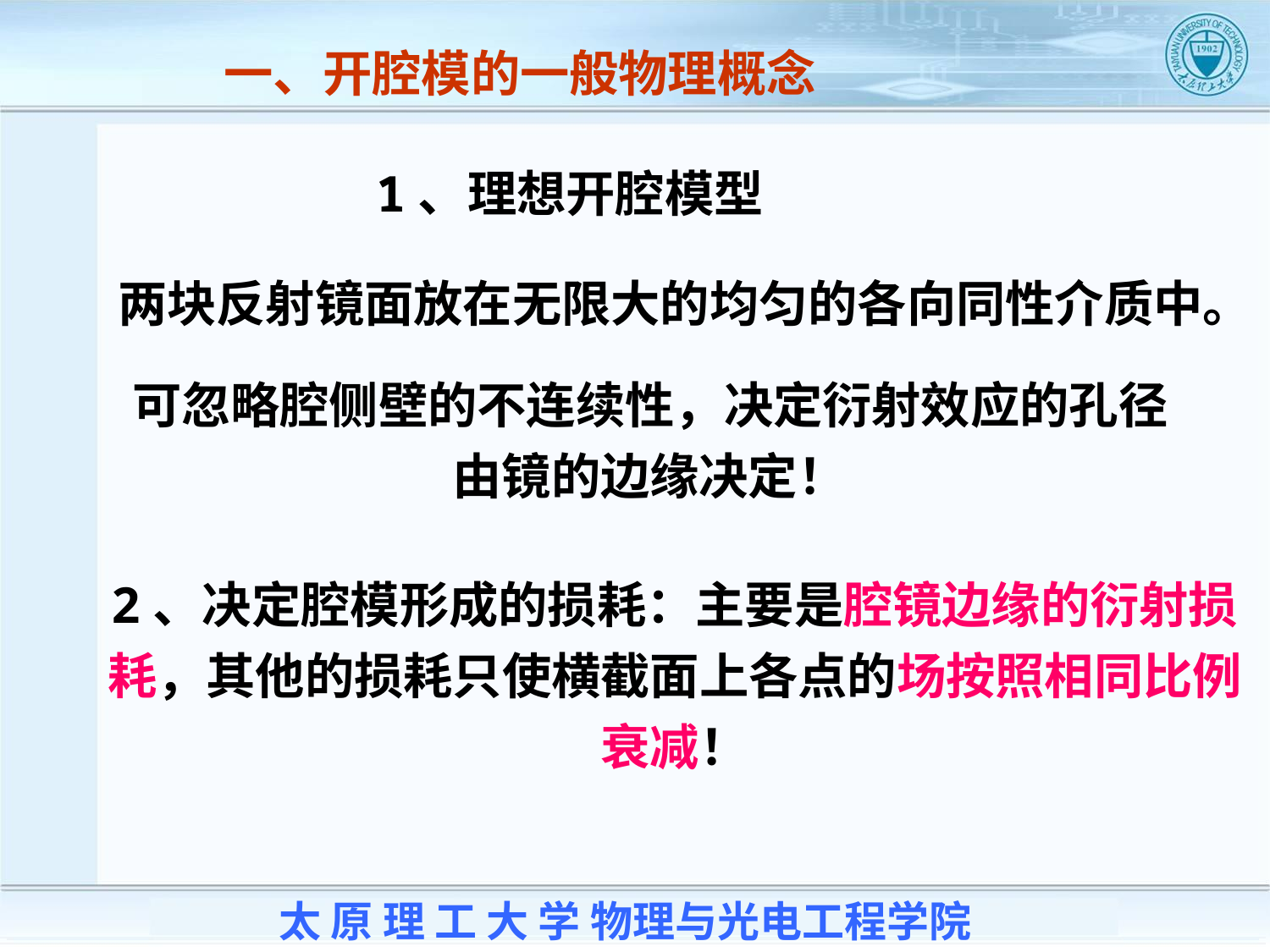

一、开腔模的一般物理概念
1、理想开腔模型
两块反射镜面放在无限大的均匀的各向同性介质中。
可忽略腔侧壁的不连续性，决定衍射效应的孔径由镜的边缘决定！
2、决定腔模形成的损耗：主要是腔镜边缘的衍射损耗，其他的损耗只使横截面上各点的场按照相同比例衰减！